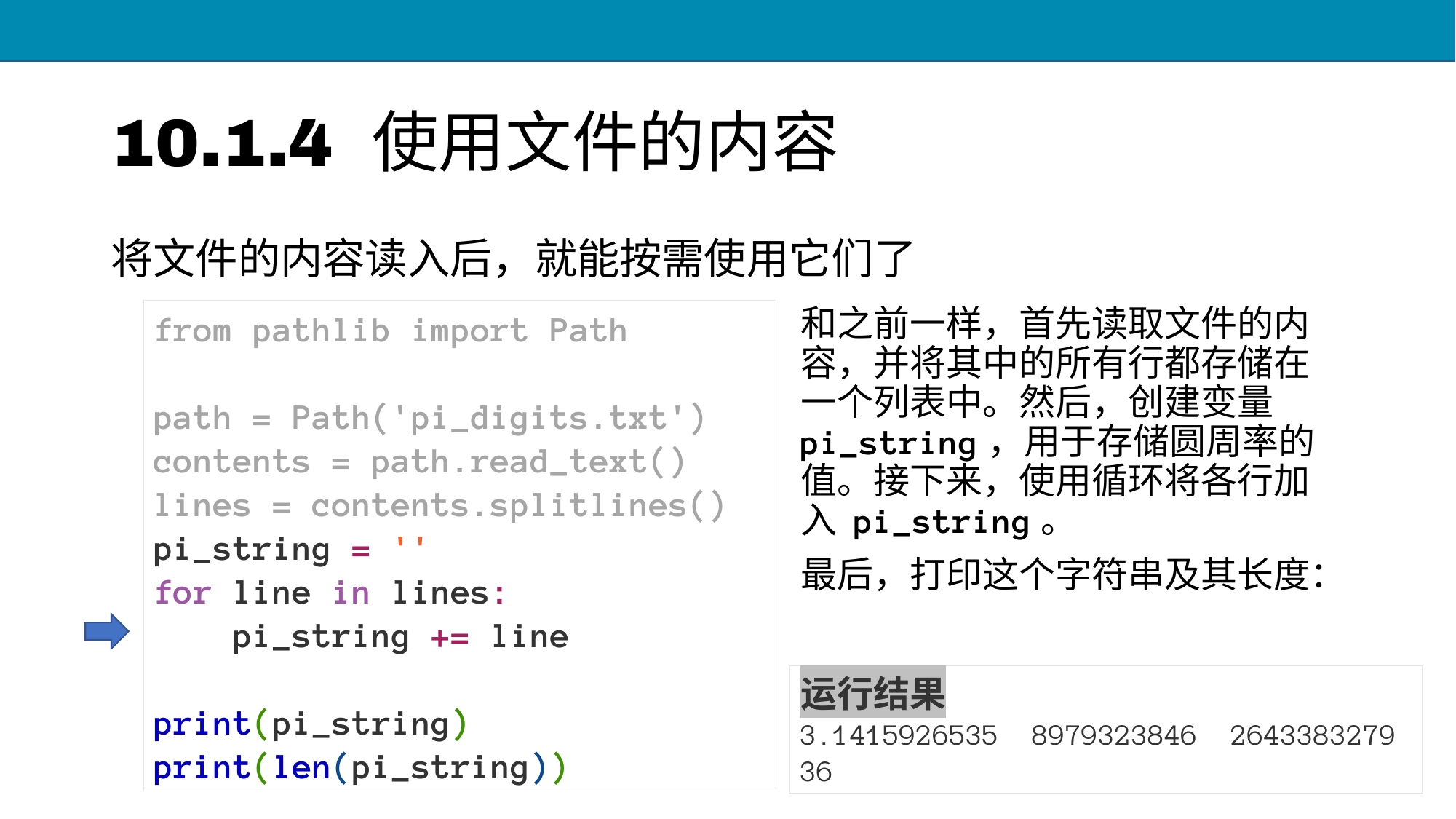

# 10.1.4 使用文件的内容
将文件的内容读入后，就能按需使用它们了

from pathlib import Path
path = Path('pi_digits.txt')
contents = path.read_text()
lines = contents.splitlines()
pi_string = ''
for line in lines:
    pi_string += line
print(pi_string)
print(len(pi_string))
和之前一样，首先读取文件的内容，并将其中的所有行都存储在一个列表中。然后，创建变量 pi_string，用于存储圆周率的值。接下来，使用循环将各行加入 pi_string。
最后，打印这个字符串及其长度：

运行结果
3.1415926535  8979323846  2643383279
36